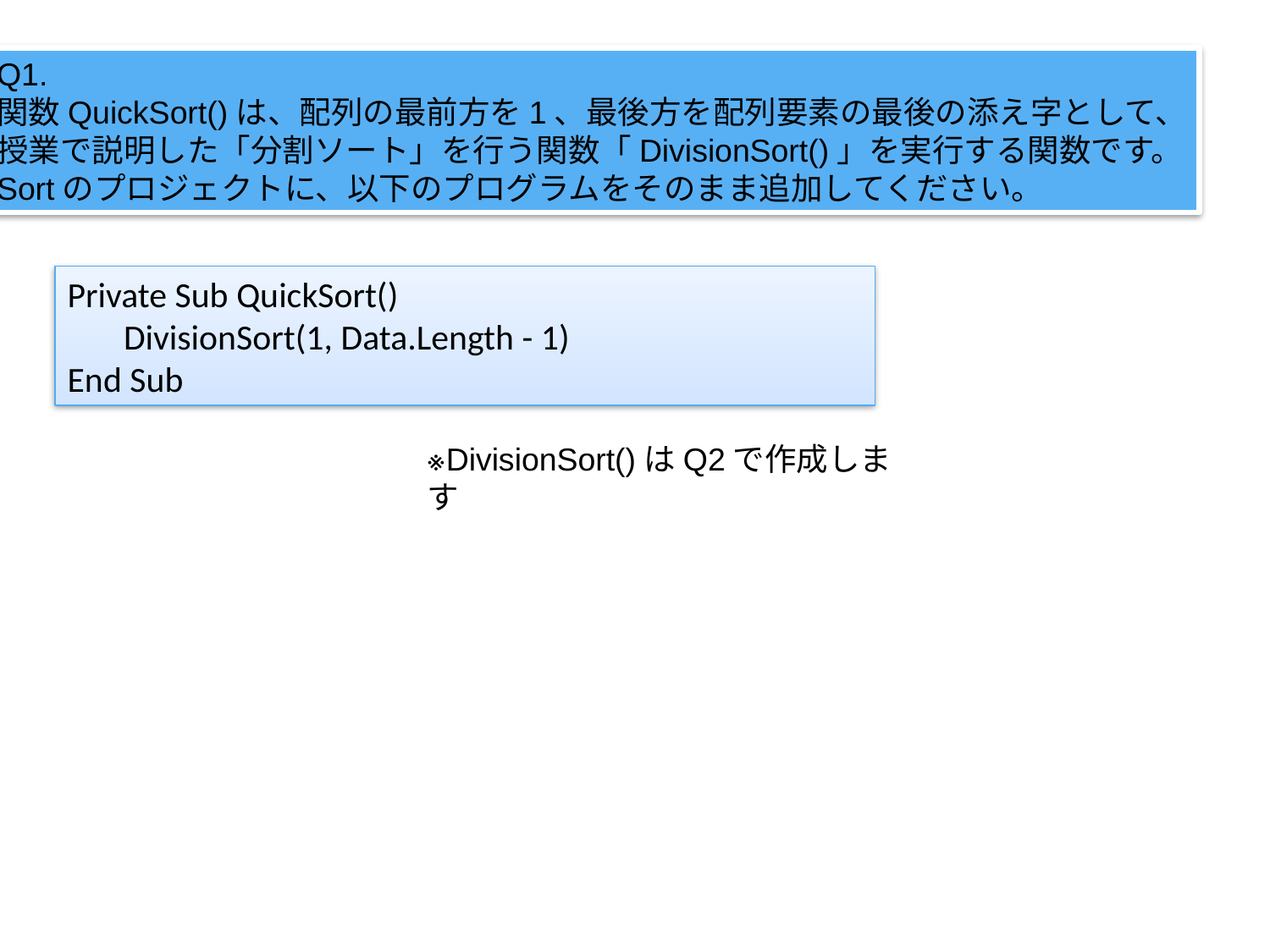

Q1.
関数QuickSort()は、配列の最前方を1、最後方を配列要素の最後の添え字として、
授業で説明した「分割ソート」を行う関数「DivisionSort()」を実行する関数です。
Sortのプロジェクトに、以下のプログラムをそのまま追加してください。
Private Sub QuickSort()
       DivisionSort(1, Data.Length - 1)
End Sub
※DivisionSort()はQ2で作成します